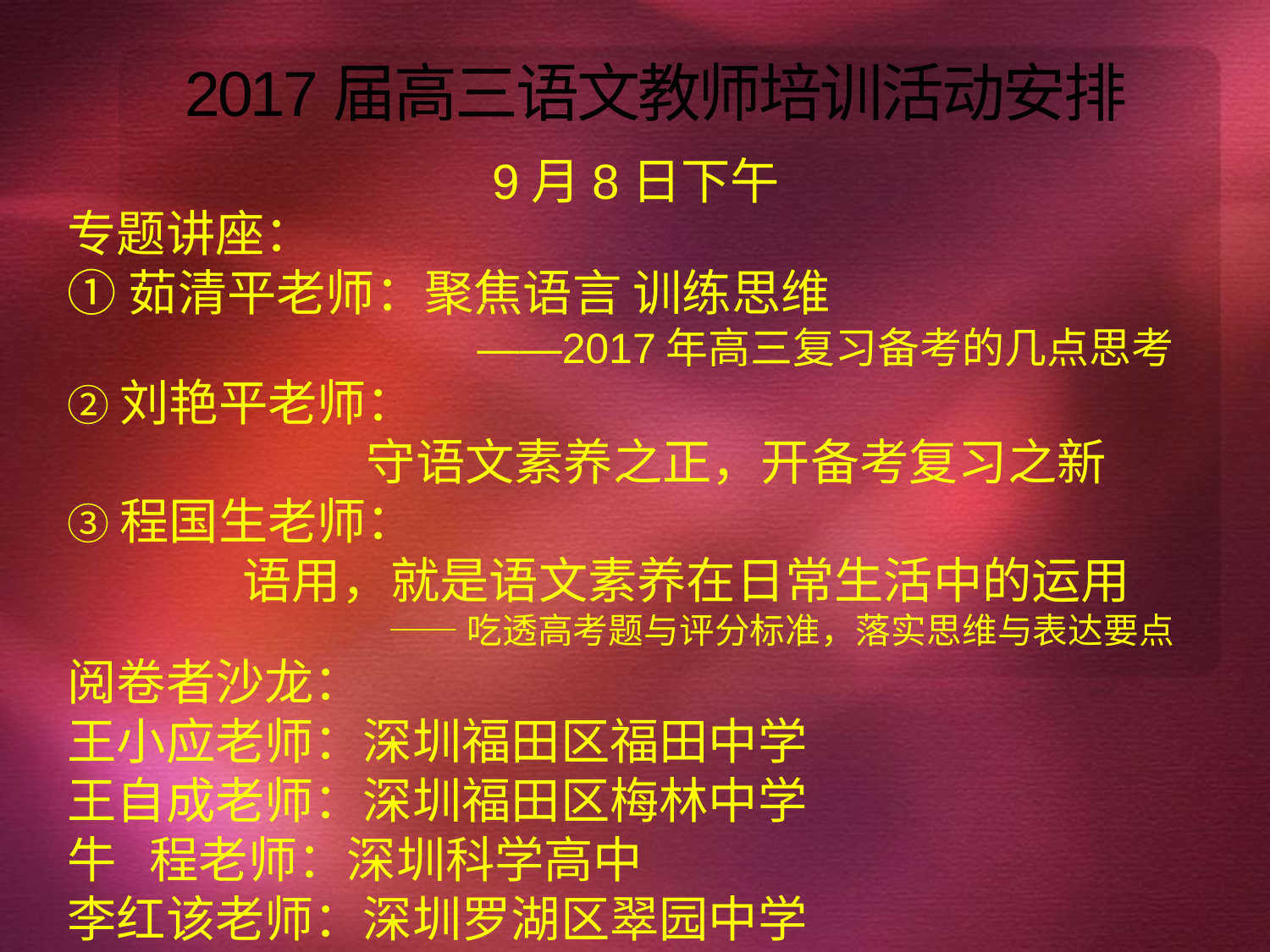

# 2017届高三语文教师培训活动安排
9月8日下午
专题讲座：
①茹清平老师：聚焦语言 训练思维
——2017年高三复习备考的几点思考
②刘艳平老师：
        	                 守语文素养之正，开备考复习之新
③程国生老师：
	    语用，就是语文素养在日常生活中的运用
——吃透高考题与评分标准，落实思维与表达要点
阅卷者沙龙：
王小应老师：深圳福田区福田中学
王自成老师：深圳福田区梅林中学
牛   程老师：深圳科学高中
李红该老师：深圳罗湖区翠园中学